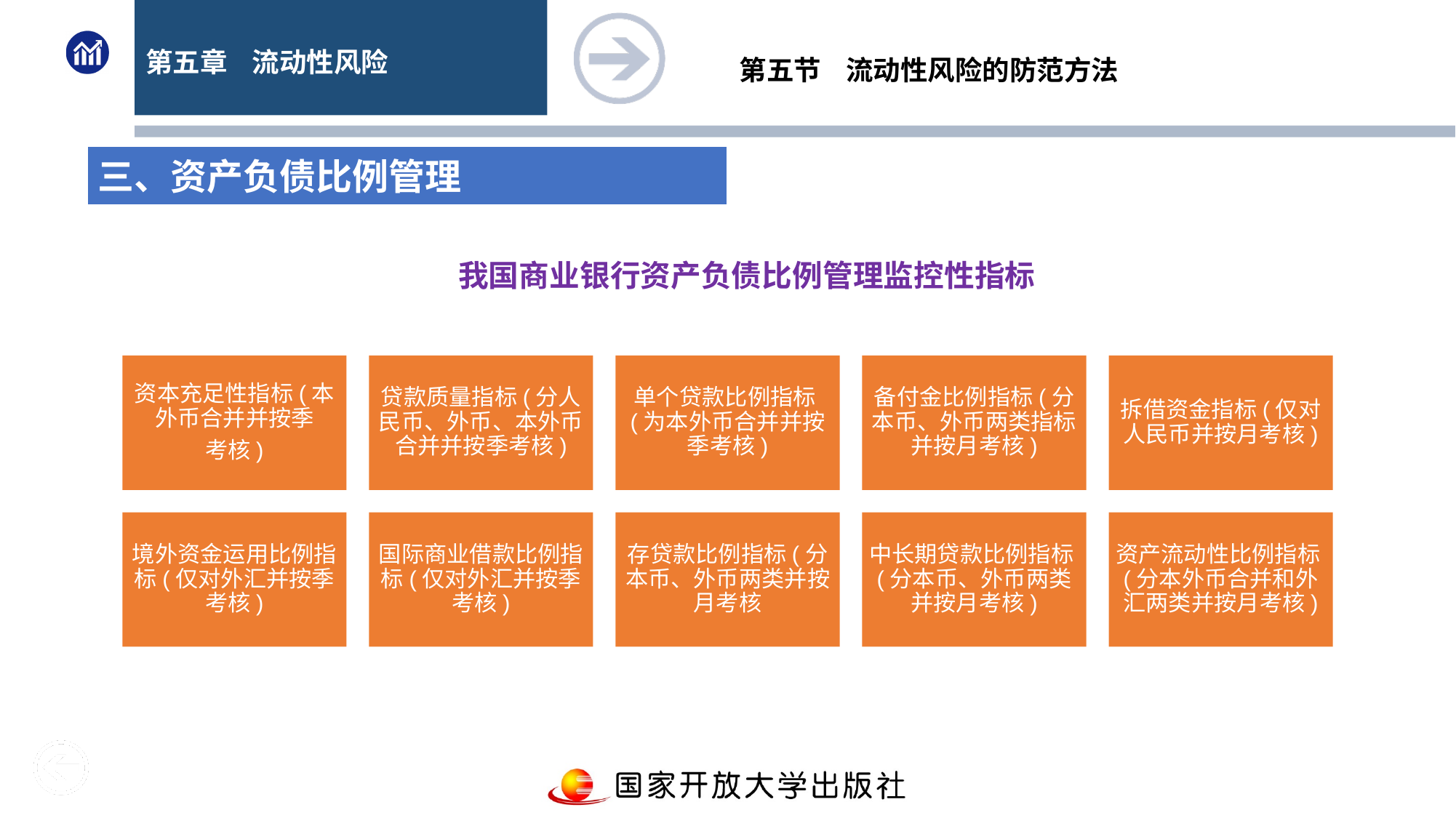

第五节    流动性风险的防范方法
第五章    流动性风险
三、资产负债比例管理
我国商业银行资产负债比例管理监控性指标
资本充足性指标(本外币合并并按季
考核)
贷款质量指标(分人民币、外币、本外币合并并按季考核)
单个贷款比例指标(为本外币合并并按季考核)
备付金比例指标(分本币、外币两类指标并按月考核)
拆借资金指标(仅对人民币并按月考核)
境外资金运用比例指标(仅对外汇并按季考核)
国际商业借款比例指标(仅对外汇并按季考核)
存贷款比例指标(分本币、外币两类并按月考核
中长期贷款比例指标(分本币、外币两类并按月考核)
资产流动性比例指标(分本外币合并和外汇两类并按月考核)